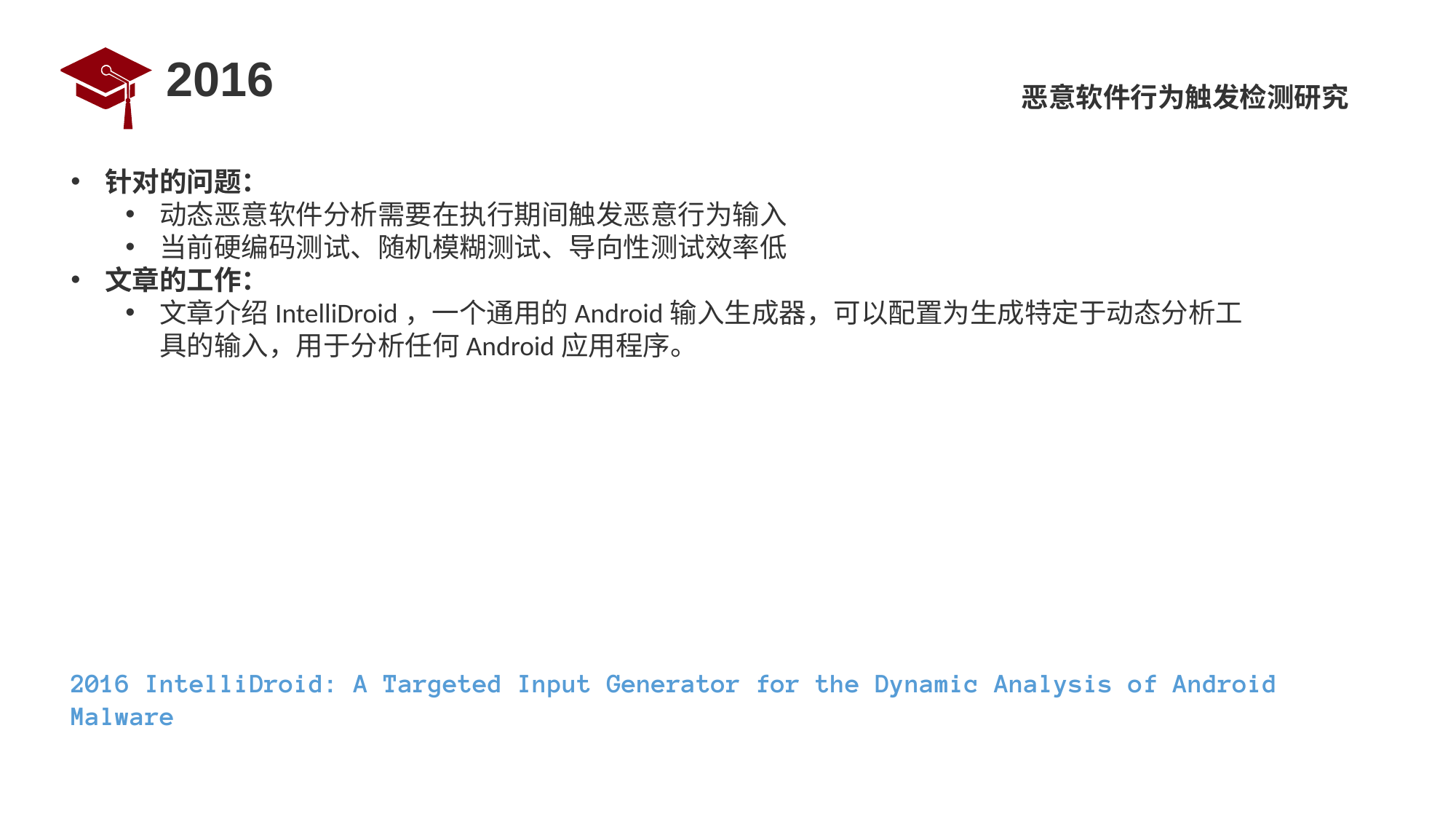

# 2016
恶意软件行为触发检测研究
针对的问题：
动态恶意软件分析需要在执行期间触发恶意行为输入
当前硬编码测试、随机模糊测试、导向性测试效率低
文章的工作：
文章介绍IntelliDroid，一个通用的Android输入生成器，可以配置为生成特定于动态分析工具的输入，用于分析任何Android应用程序。
2016 IntelliDroid: A Targeted Input Generator for the Dynamic Analysis of Android Malware